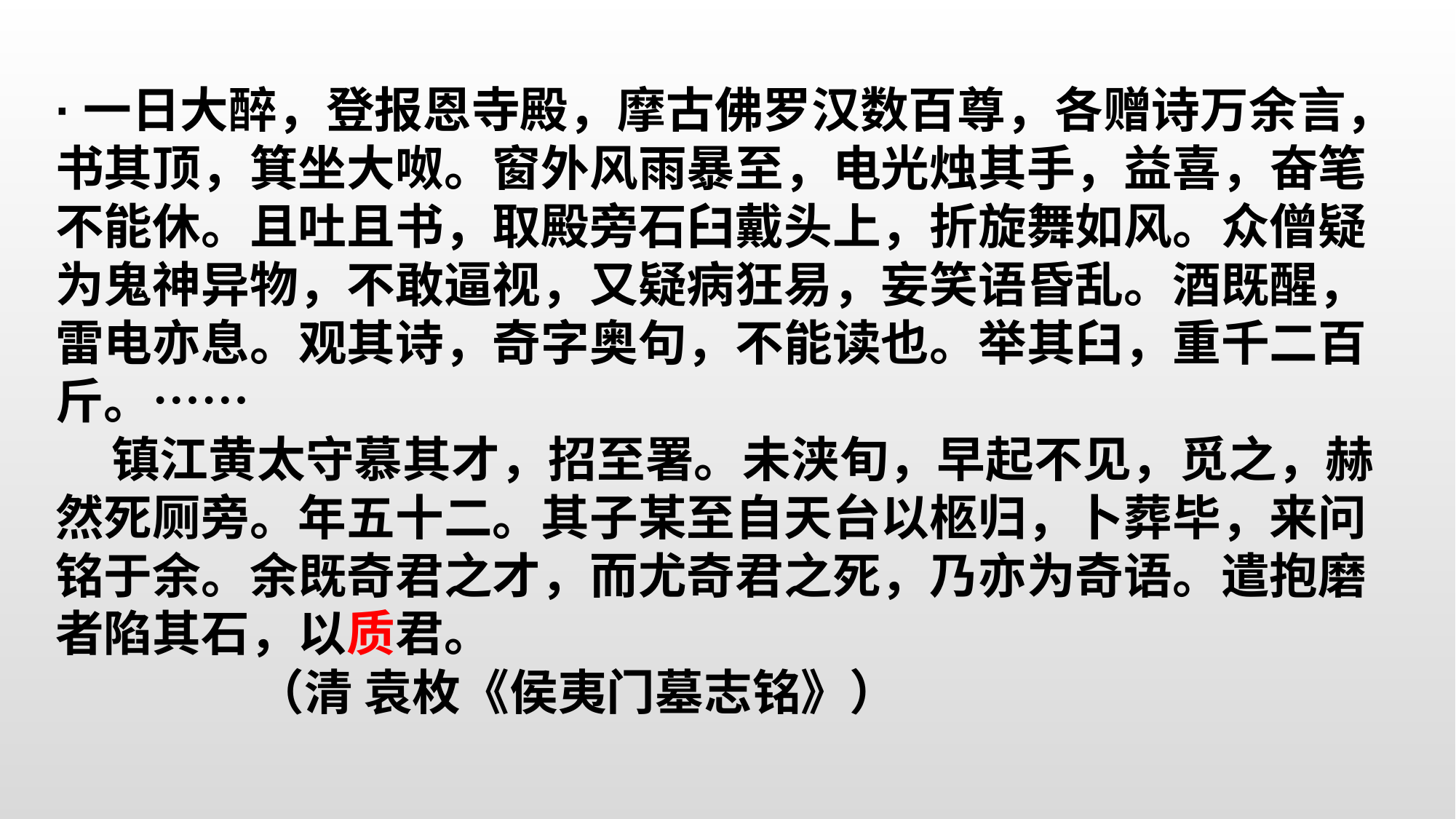

·一日大醉，登报恩寺殿，摩古佛罗汉数百尊，各赠诗万余言，书其顶，箕坐大呶。窗外风雨暴至，电光烛其手，益喜，奋笔不能休。且吐且书，取殿旁石臼戴头上，折旋舞如风。众僧疑为鬼神异物，不敢逼视，又疑病狂易，妄笑语昏乱。酒既醒，雷电亦息。观其诗，奇字奥句，不能读也。举其臼，重千二百斤。……
    镇江黄太守慕其才，招至署。未浃旬，早起不见，觅之，赫然死厕旁。年五十二。其子某至自天台以柩归，卜葬毕，来问铭于余。余既奇君之才，而尤奇君之死，乃亦为奇语。遣抱磨者陷其石，以质君。
                 （清 袁枚《侯夷门墓志铭》）